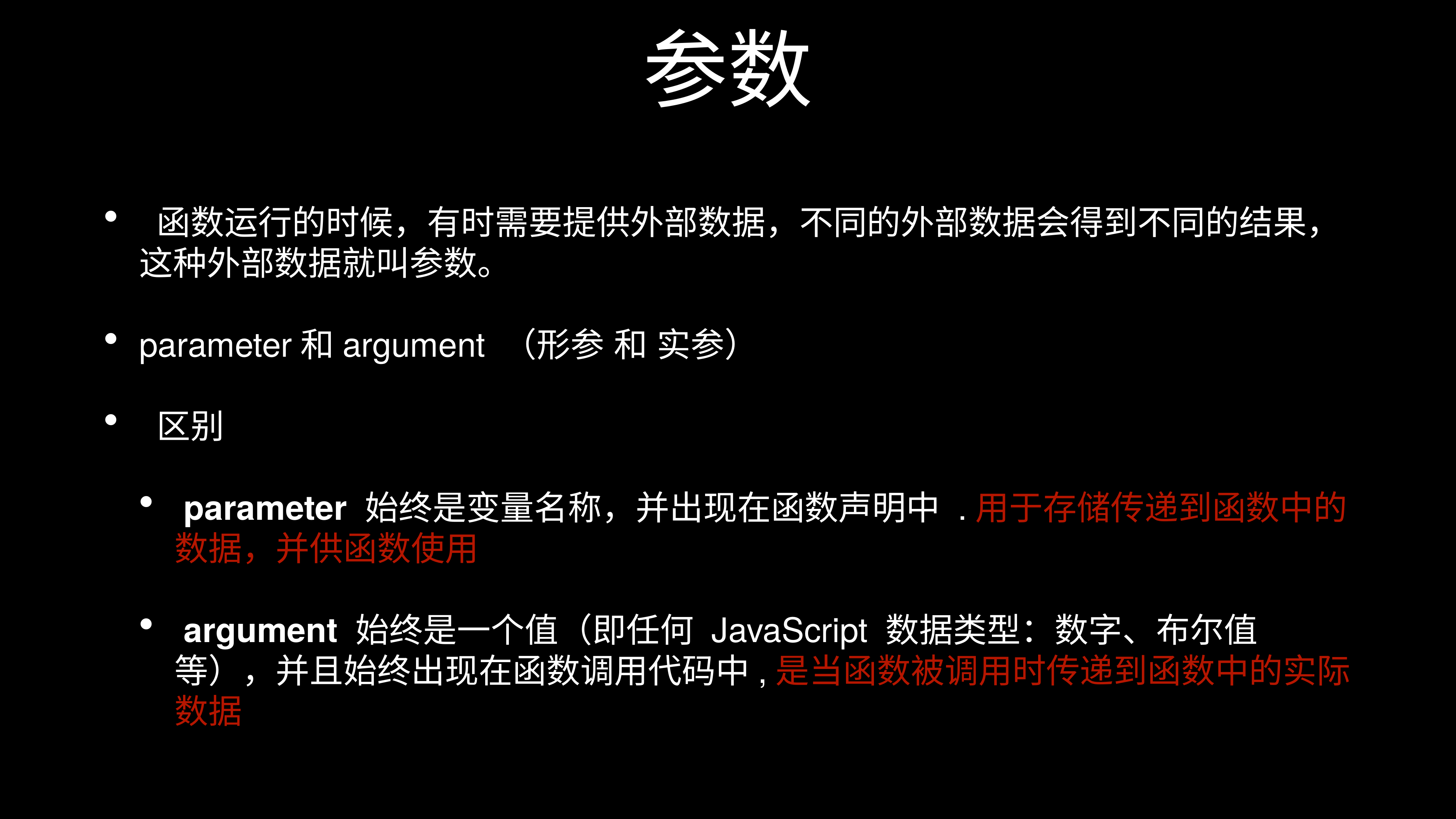

# 参数
 函数运行的时候，有时需要提供外部数据，不同的外部数据会得到不同的结果，这种外部数据就叫参数。
parameter和argument （形参 和 实参）
 区别
 parameter 始终是变量名称，并出现在函数声明中 .用于存储传递到函数中的数据，并供函数使用
 argument 始终是一个值（即任何 JavaScript 数据类型：数字、布尔值等），并且始终出现在函数调用代码中,是当函数被调用时传递到函数中的实际数据